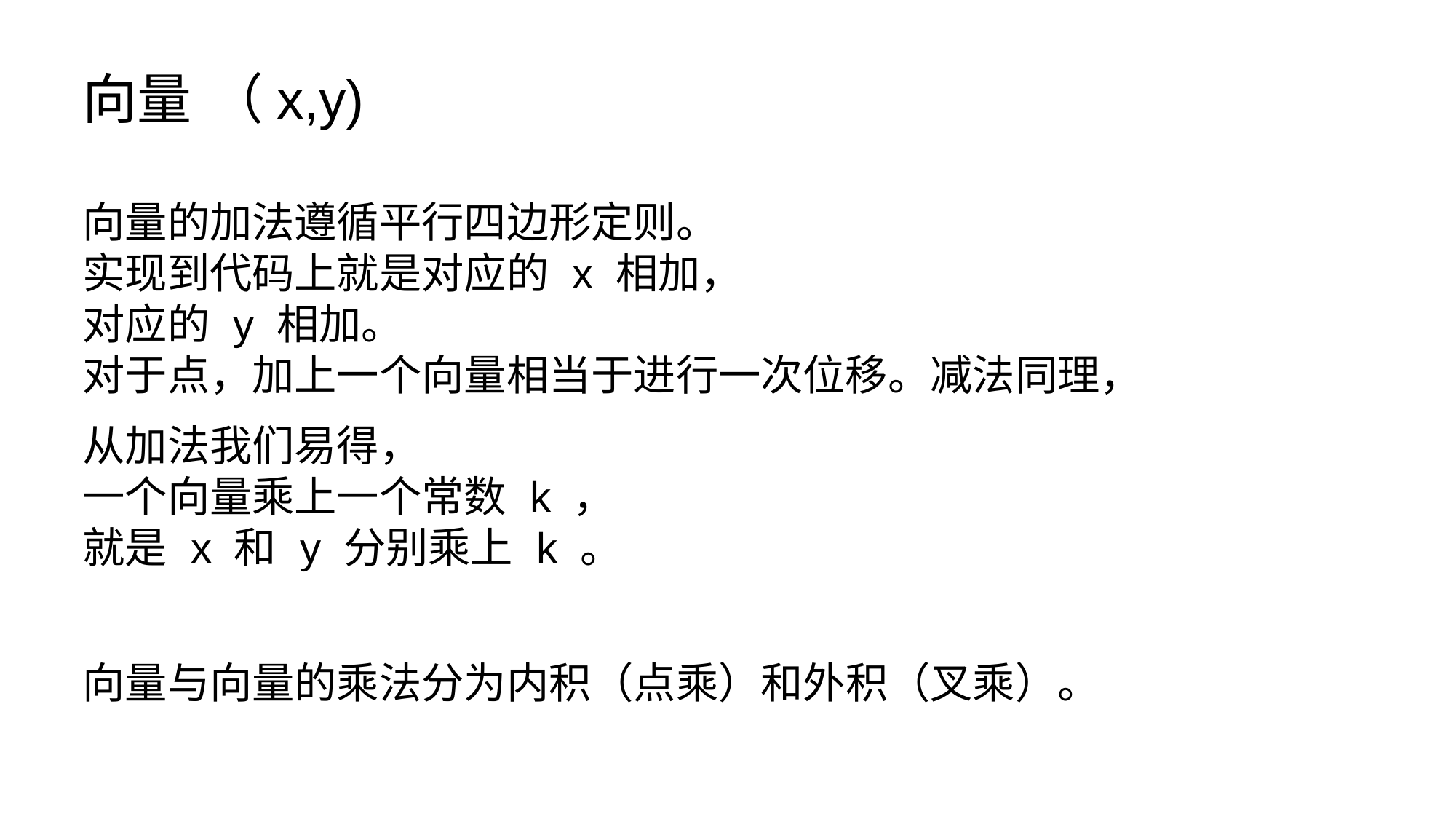

向量 （x,y)

向量的加法遵循平行四边形定则。
实现到代码上就是对应的 x 相加，
对应的 y 相加。
对于点，加上一个向量相当于进行一次位移。减法同理，
从加法我们易得，
一个向量乘上一个常数 k ，
就是 x 和 y 分别乘上 k 。
向量与向量的乘法分为内积（点乘）和外积（叉乘）。